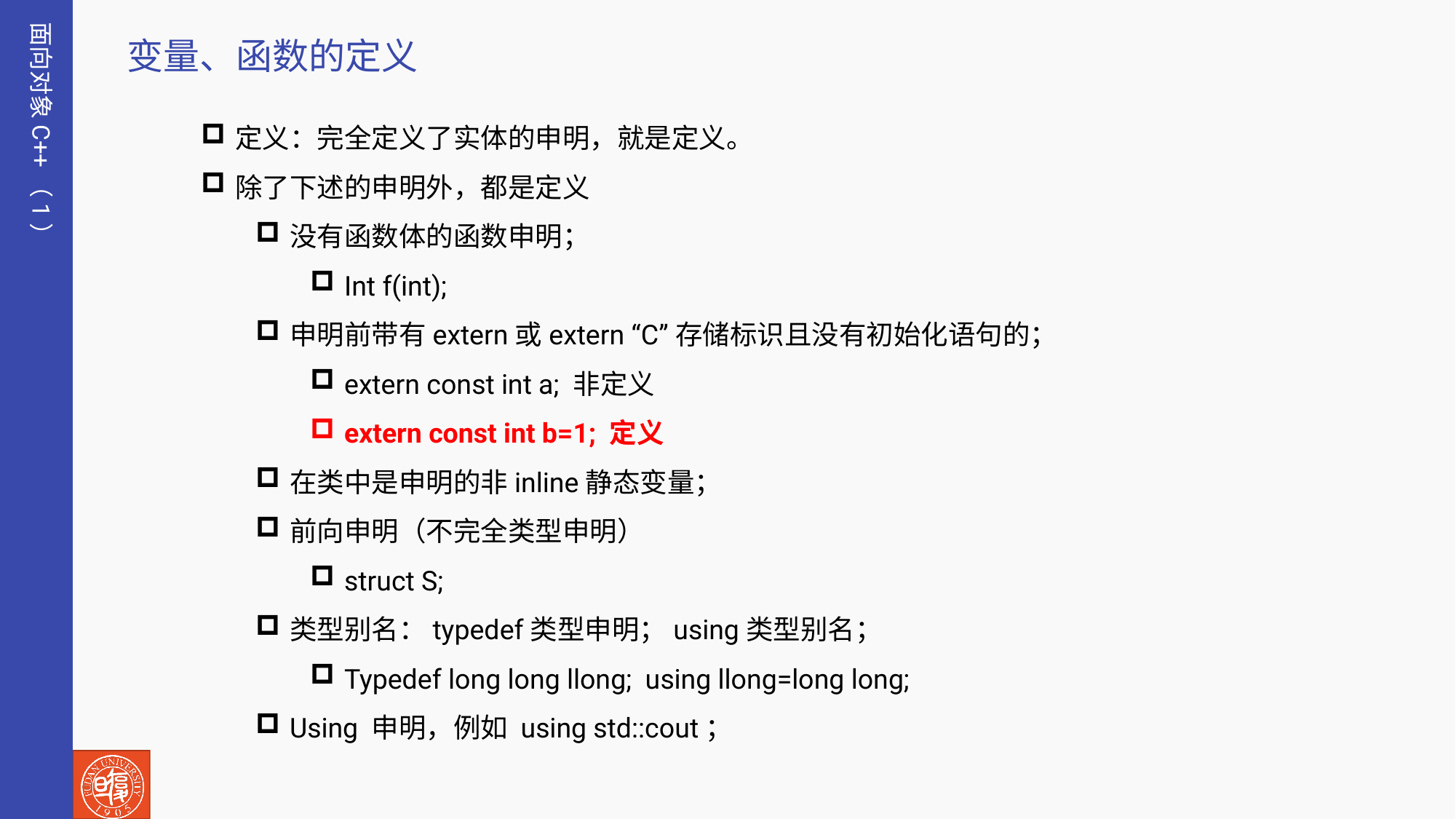

面向对象C++（1）
变量、函数的定义
定义：完全定义了实体的申明，就是定义。
除了下述的申明外，都是定义
没有函数体的函数申明；
Int f(int);
申明前带有extern或extern “C”存储标识且没有初始化语句的；
extern const int a; 非定义
extern const int b=1; 定义
在类中是申明的非inline静态变量；
前向申明（不完全类型申明）
struct S;
类型别名：typedef类型申明；using类型别名；
Typedef long long llong;  using llong=long long;
Using 申明，例如 using std::cout；